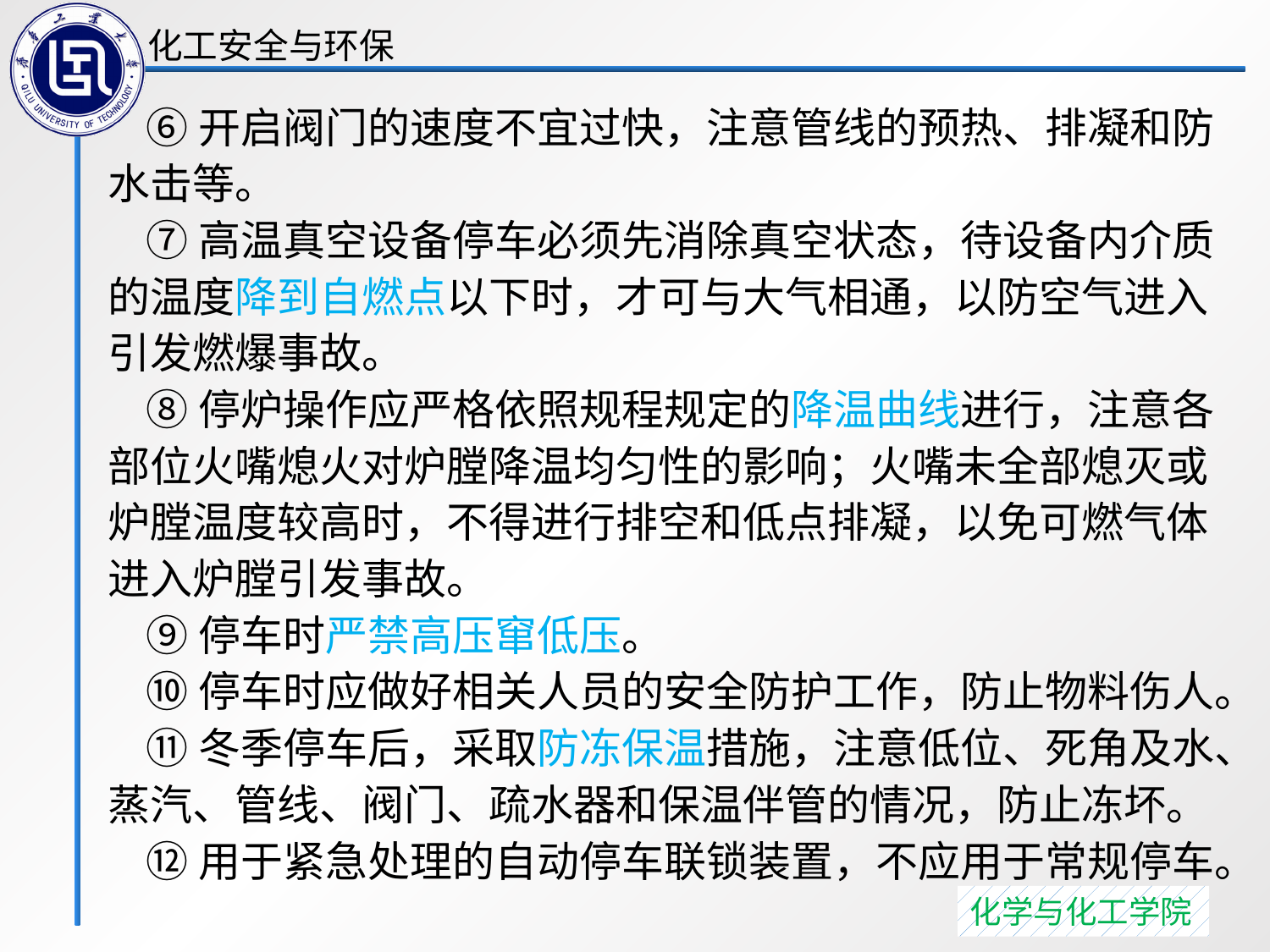

⑥开启阀门的速度不宜过快，注意管线的预热、排凝和防水击等。
    ⑦高温真空设备停车必须先消除真空状态，待设备内介质的温度降到自燃点以下时，才可与大气相通，以防空气进入引发燃爆事故。
    ⑧停炉操作应严格依照规程规定的降温曲线进行，注意各部位火嘴熄火对炉膛降温均匀性的影响；火嘴未全部熄灭或炉膛温度较高时，不得进行排空和低点排凝，以免可燃气体进入炉膛引发事故。
    ⑨停车时严禁高压窜低压。
    ⑩停车时应做好相关人员的安全防护工作，防止物料伤人。
    ⑪冬季停车后，采取防冻保温措施，注意低位、死角及水、蒸汽、管线、阀门、疏水器和保温伴管的情况，防止冻坏。
    ⑫用于紧急处理的自动停车联锁装置，不应用于常规停车。